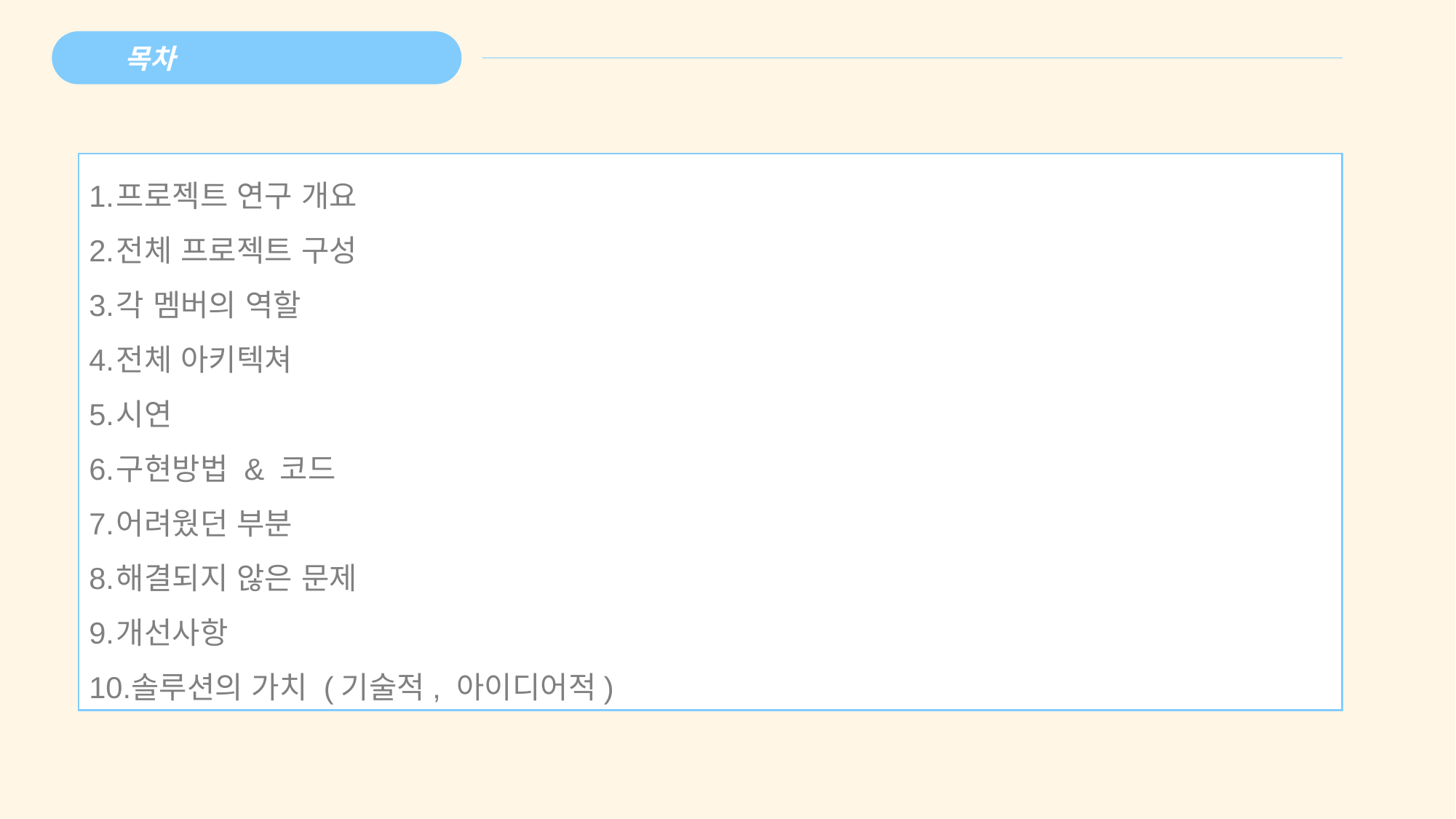

목차
프로젝트 연구 개요
전체 프로젝트 구성
각 멤버의 역할
전체 아키텍쳐
시연
구현방법 & 코드
어려웠던 부분
해결되지 않은 문제
개선사항
솔루션의 가치 (기술적, 아이디어적)